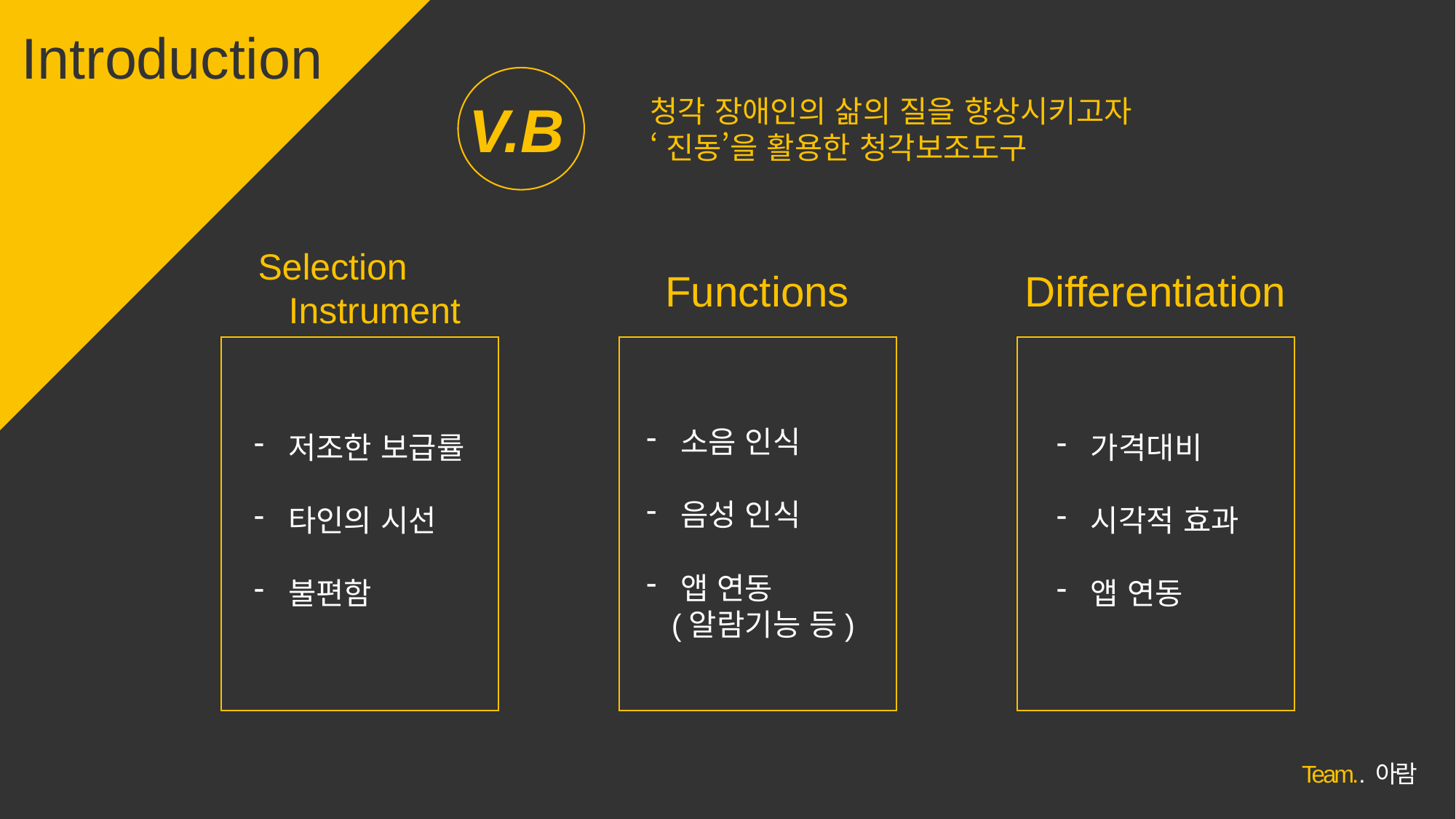

Introduction

V.B
청각 장애인의 삶의 질을 향상시키고자
‘진동’을 활용한 청각보조도구
Selection
   Instrument
Functions
Differentiation

소음 인식

음성 인식

앱 연동
   (알람기능 등)
저조한 보급률

타인의 시선

불편함
가격대비

시각적 효과

앱 연동

Team.. 아람